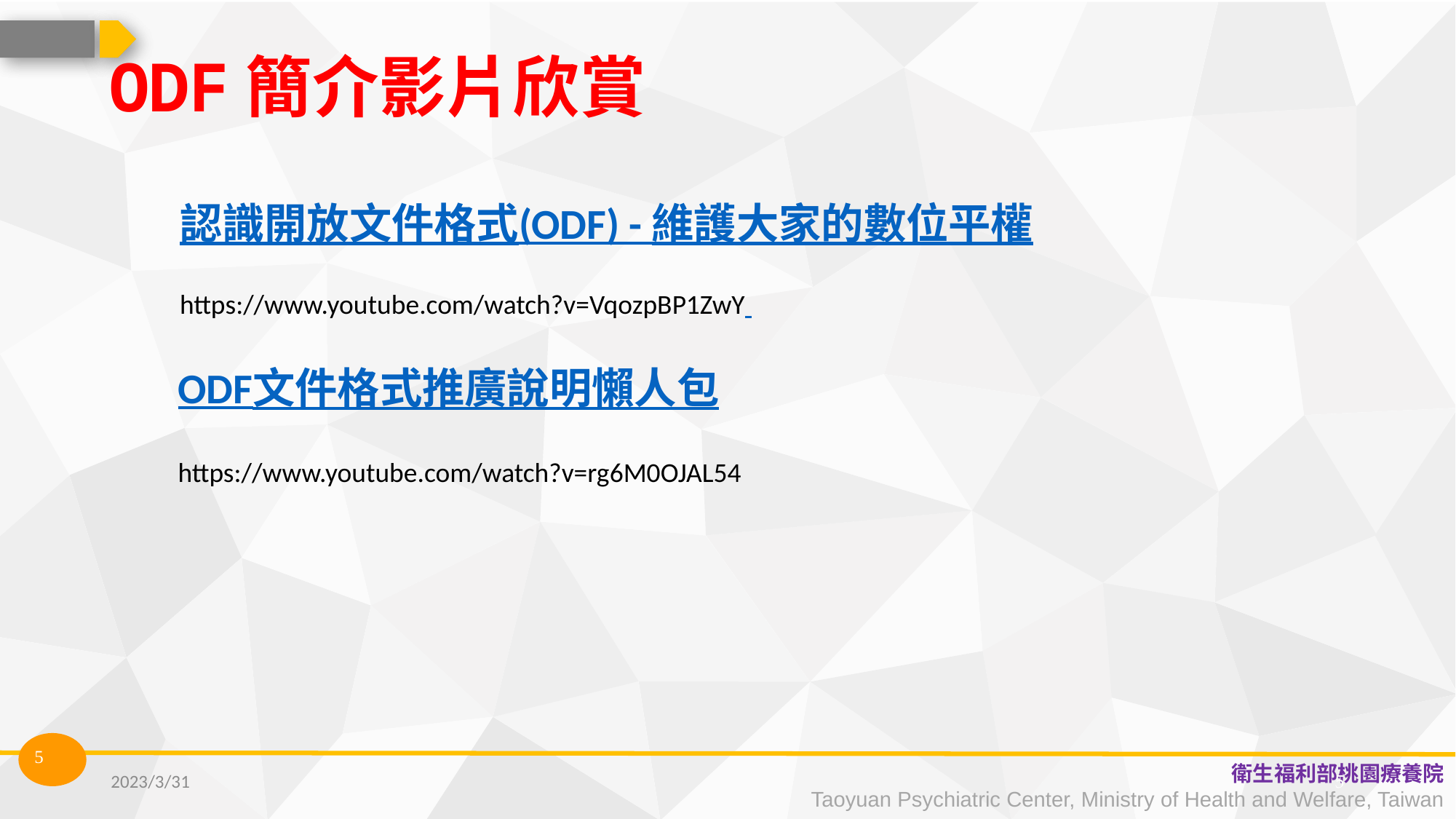

# ODF簡介影片欣賞
認識開放文件格式(ODF) - 維護大家的數位平權

https://www.youtube.com/watch?v=VqozpBP1ZwY
ODF文件格式推廣說明懶人包

https://www.youtube.com/watch?v=rg6M0OJAL54
2023/3/31
5